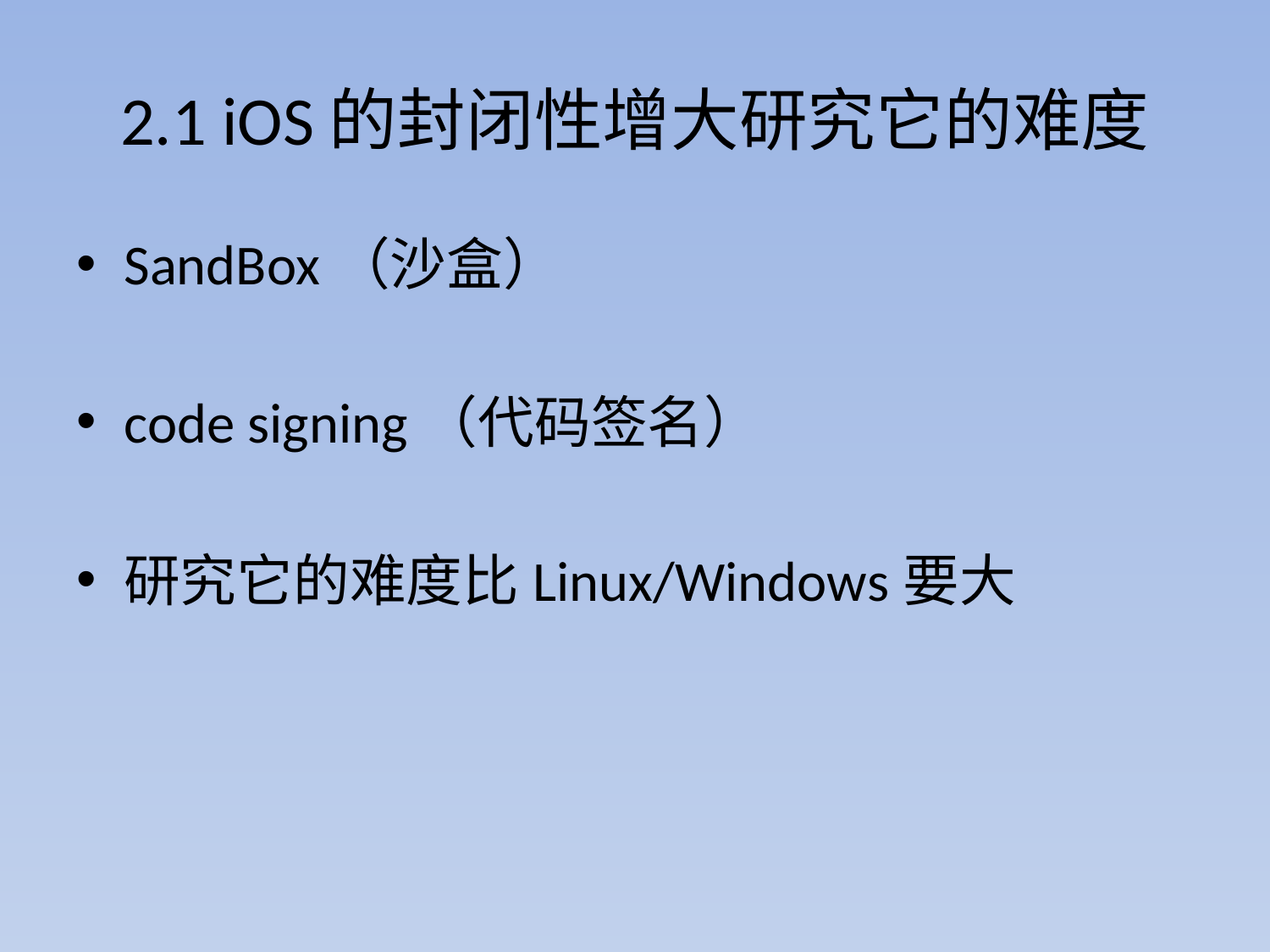

# 2.1 iOS的封闭性增大研究它的难度
SandBox（沙盒）

code signing（代码签名）

研究它的难度比Linux/Windows要大